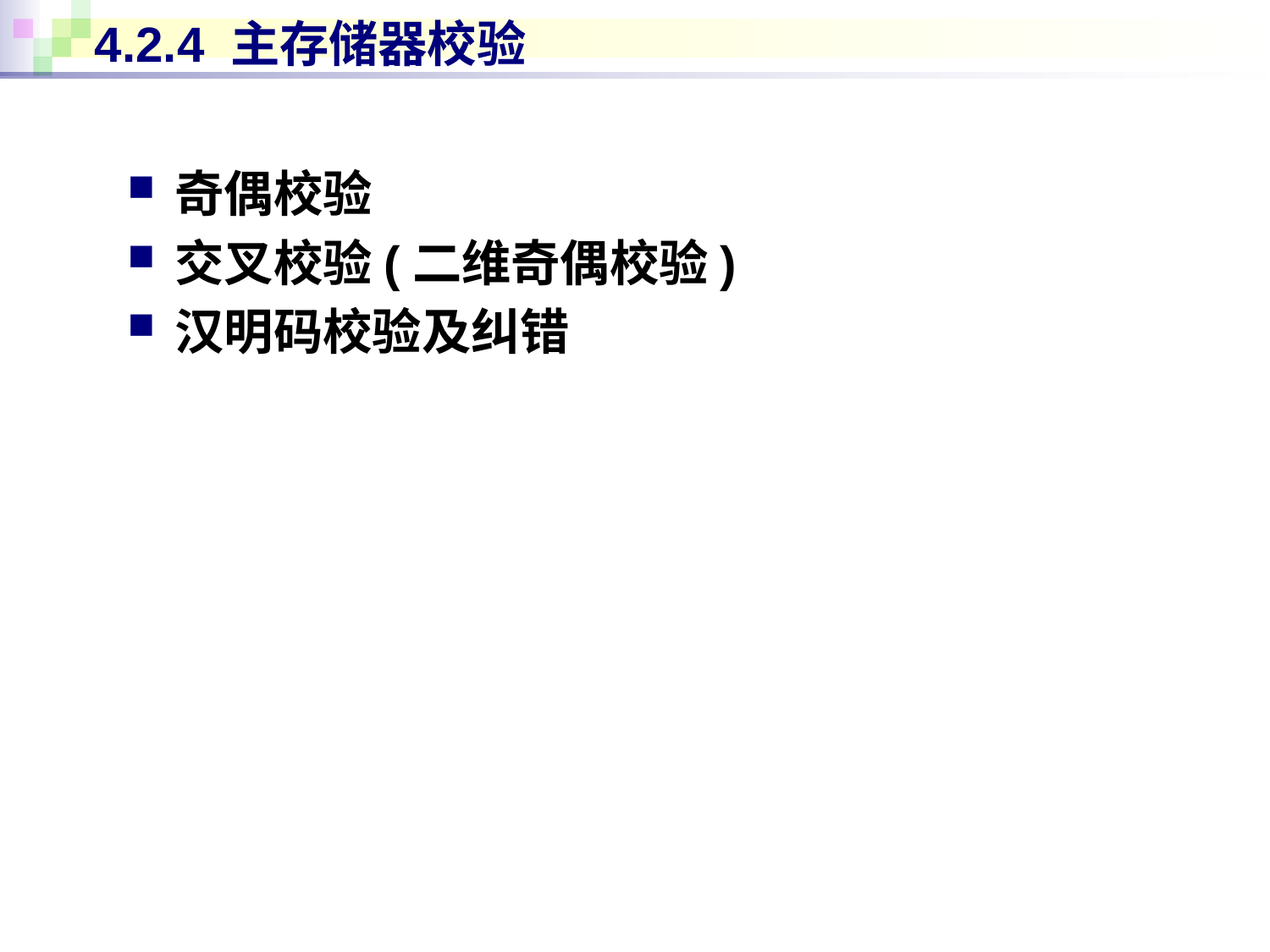

# 4.2.4 主存储器校验
奇偶校验
交叉校验(二维奇偶校验)
汉明码校验及纠错
59